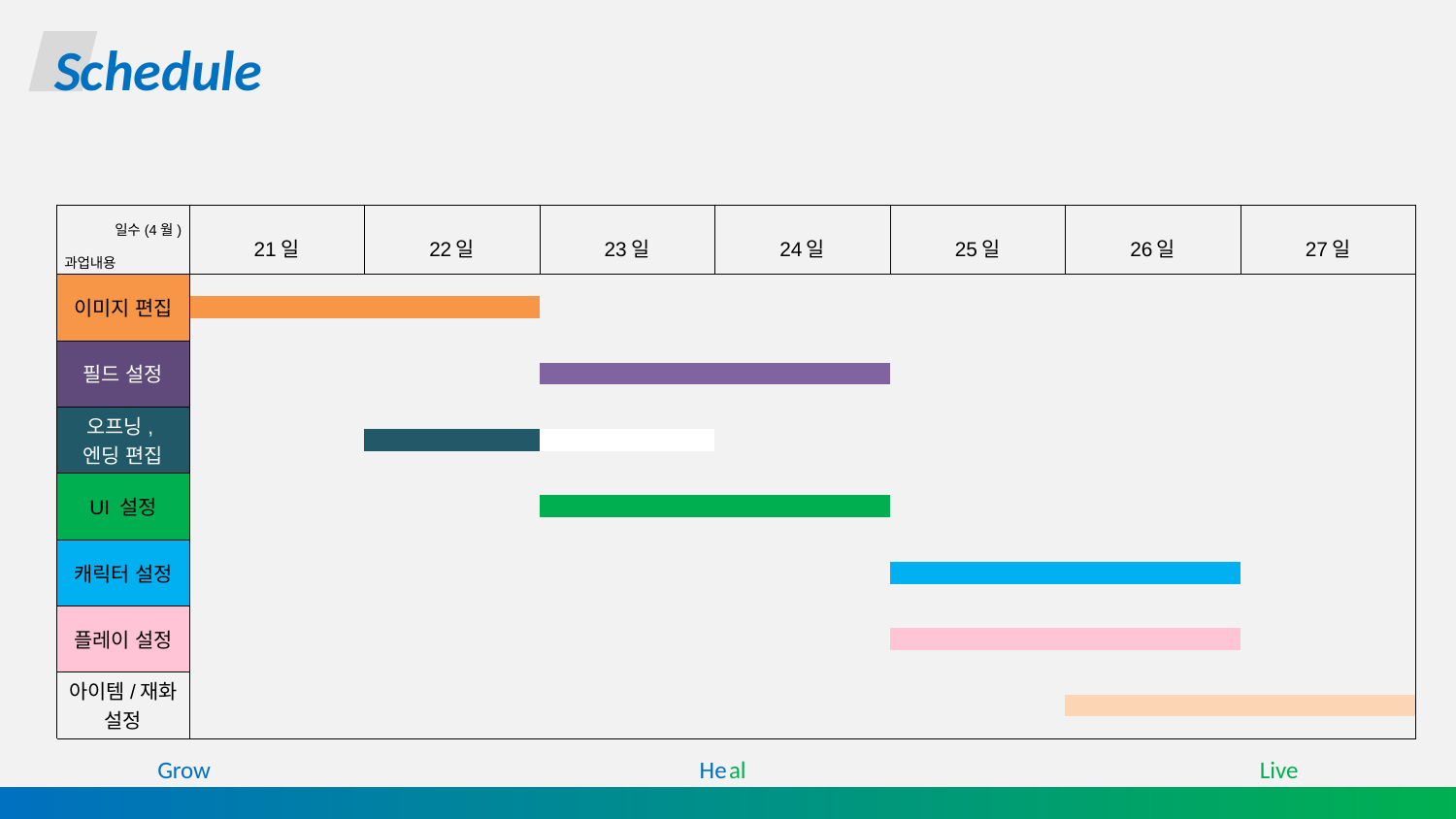

Schedule

| 일수(4월) 과업내용 | 21일 | 22일 | 23일 | 24일 | 25일 | 26일 | 27일 |
| --- | --- | --- | --- | --- | --- | --- | --- |
| 이미지 편집 |  |  |  |  |  |  |  |
|  |  |  |  |  |  |  |  |
|  |  |  |  |  |  |  |  |
| 필드 설정 |  |  |  |  |  |  |  |
|  |  |  |  |  |  |  |  |
|  |  |  |  |  |  |  |  |
| 오프닝, 엔딩 편집 |  |  |  |  |  |  |  |
|  |  |  |  |  |  |  |  |
|  |  |  |  |  |  |  |  |
| UI 설정 |  |  |  |  |  |  |  |
|  |  |  |  |  |  |  |  |
|  |  |  |  |  |  |  |  |
| 캐릭터 설정 |  |  |  |  |  |  |  |
|  |  |  |  |  |  |  |  |
|  |  |  |  |  |  |  |  |
| 플레이 설정 |  |  |  |  |  |  |  |
|  |  |  |  |  |  |  |  |
|  |  |  |  |  |  |  |  |
| 아이템/재화 설정 |  |  |  |  |  |  |  |
|  |  |  |  |  |  |  |  |
|  |  |  |  |  |  |  |  |
Grow                                                                                        Heal                                                                                            Live